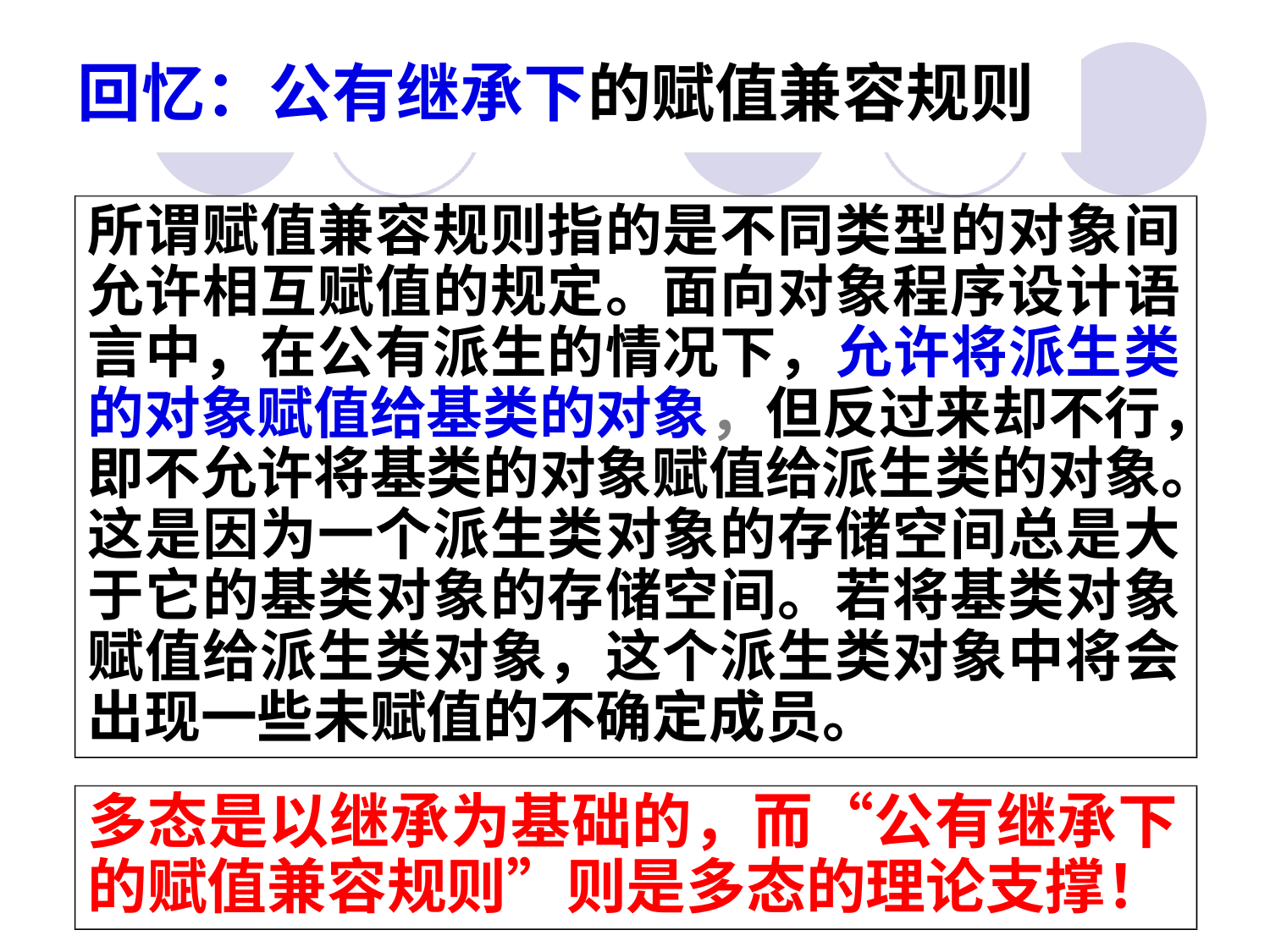

# 回忆：公有继承下的赋值兼容规则
所谓赋值兼容规则指的是不同类型的对象间 允许相互赋值的规定。面向对象程序设计语 言中，在公有派生的情况下，允许将派生类 的对象赋值给基类的对象，但反过来却不行， 即不允许将基类的对象赋值给派生类的对象。 这是因为一个派生类对象的存储空间总是大 于它的基类对象的存储空间。若将基类对象 赋值给派生类对象，这个派生类对象中将会 出现一些未赋值的不确定成员。
多态是以继承为基础的，而“公有继承下 的赋值兼容规则”则是多态的理论支撑！